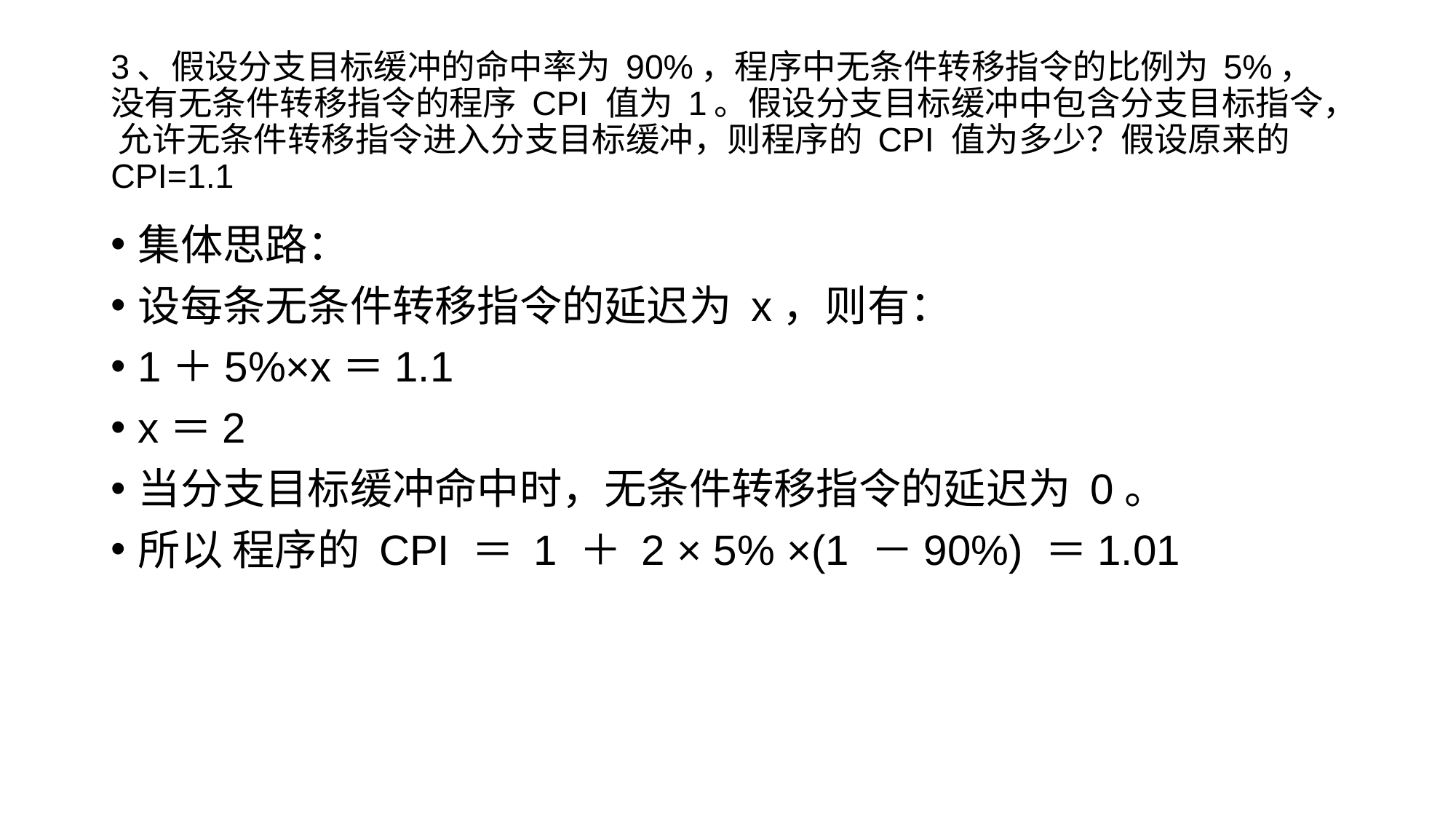

# 3、假设分支目标缓冲的命中率为 90%，程序中无条件转移指令的比例为 5%，没有无条件转移指令的程序 CPI 值为 1。假设分支目标缓冲中包含分支目标指令， 允许无条件转移指令进入分支目标缓冲，则程序的 CPI 值为多少？假设原来的CPI=1.1
集体思路：
设每条无条件转移指令的延迟为 x，则有：
1＋5%×x＝1.1
x＝2
当分支目标缓冲命中时，无条件转移指令的延迟为 0。
所以 程序的 CPI ＝ 1 ＋ 2 × 5% ×(1 －90%) ＝1.01